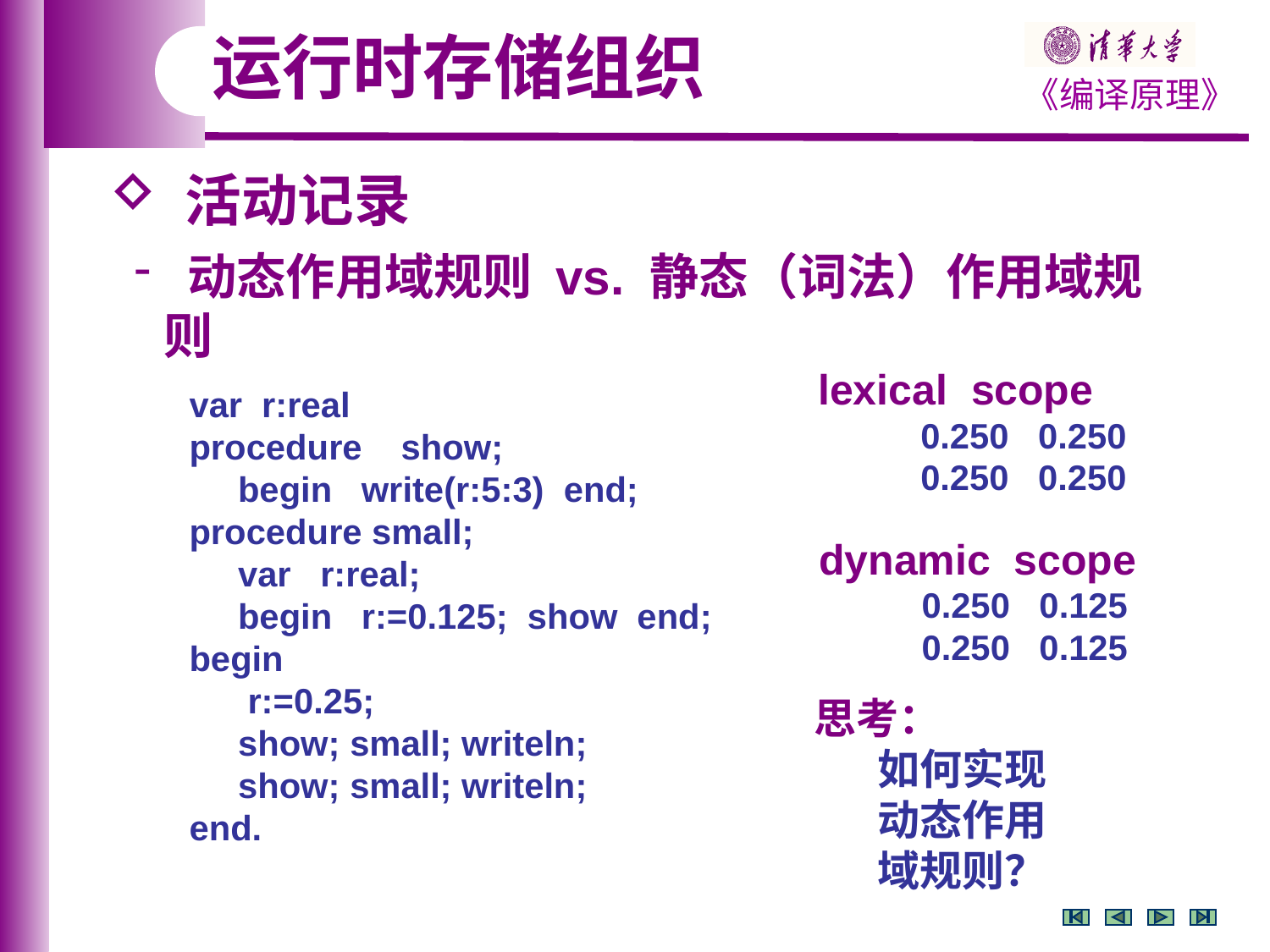

运行时存储组织
 活动记录
 动态作用域规则 vs. 静态（词法）作用域规则
lexical  scope
    0.250   0.250
    0.250   0.250
var  r:real
procedure    show;
     begin   write(r:5:3)  end;
procedure small;
     var   r:real;
     begin   r:=0.125;  show  end;
begin
      r:=0.25;
     show; small; writeln;
     show; small; writeln;
end.
dynamic  scope
    0.250   0.125
    0.250   0.125
思考：
如何实现动态作用域规则？